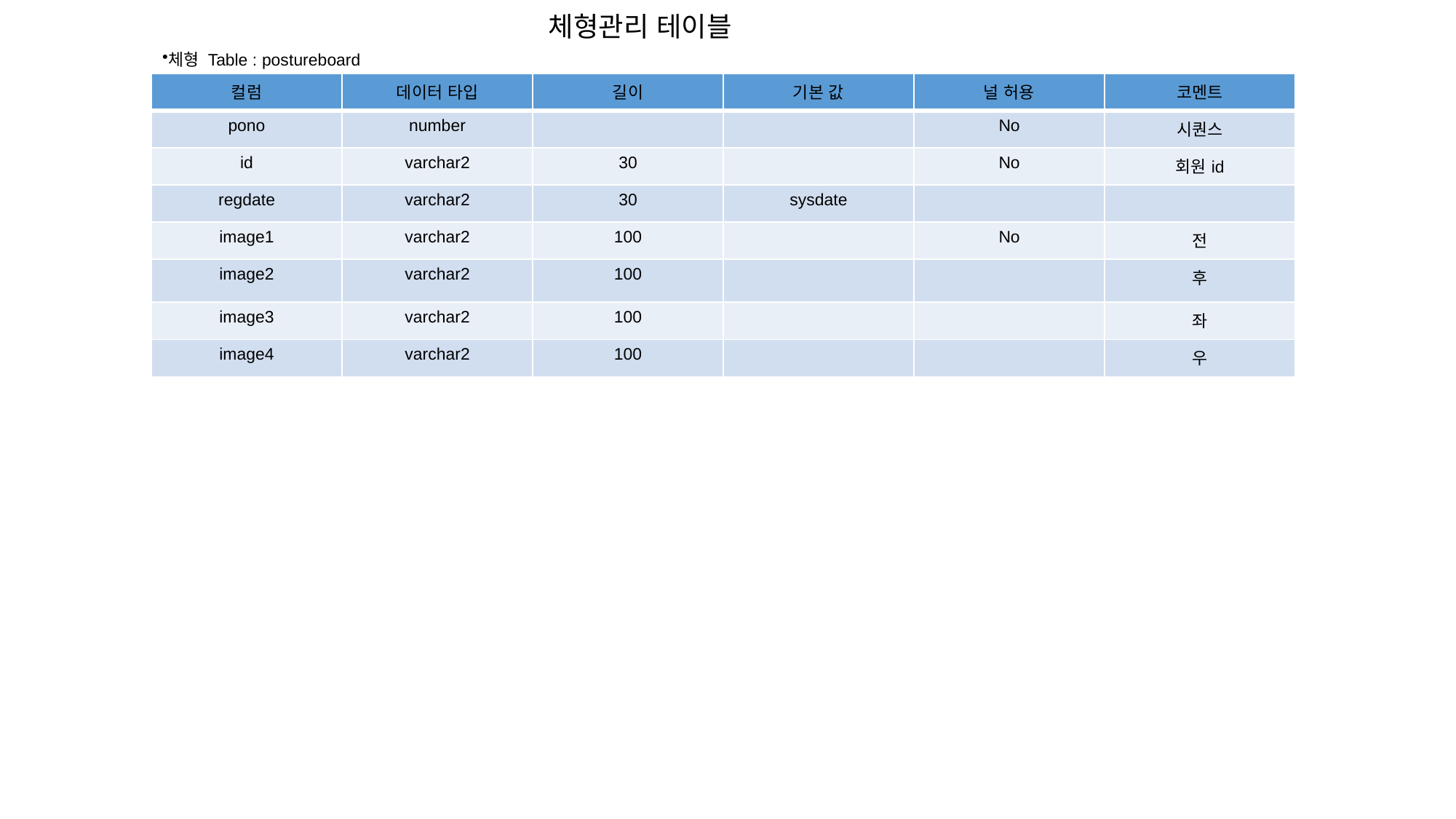

체형관리 테이블

체형 Table : postureboard

| 컬럼 | 데이터 타입 | 길이 | 기본 값 | 널 허용 | 코멘트 |
| --- | --- | --- | --- | --- | --- |
| pono | number |  |  | No | 시퀀스 |
| id | varchar2 | 30 |  | No | 회원id |
| regdate | varchar2 | 30 | sysdate |  |  |
| image1 | varchar2 | 100 |  | No | 전 |
| image2 | varchar2 | 100 |  |  | 후 |
| image3 | varchar2 | 100 |  |  | 좌 |
| image4 | varchar2 | 100 |  |  | 우 |